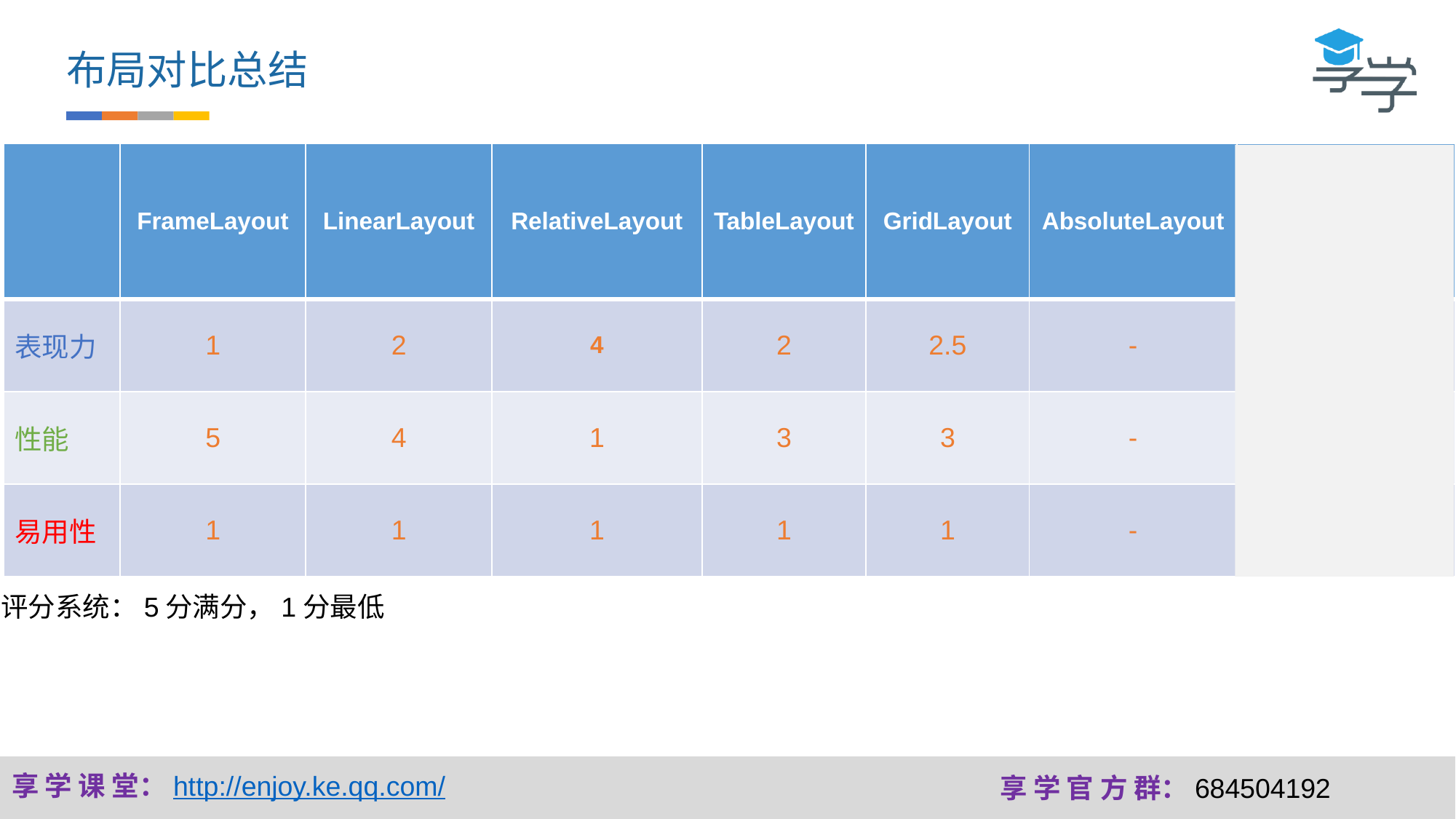

布局对比总结

|  | FrameLayout | LinearLayout | RelativeLayout | TableLayout | GridLayout | AbsoluteLayout | ConstraintLayout |
| --- | --- | --- | --- | --- | --- | --- | --- |
| 表现力 | 1 | 2 | 4 | 2 | 2.5 | - | 5 |
| 性能 | 5 | 4 | 1 | 3 | 3 | - | 4 |
| 易用性 | 1 | 1 | 1 | 1 | 1 | - | 5 |

评分系统：5分满分，1分最低